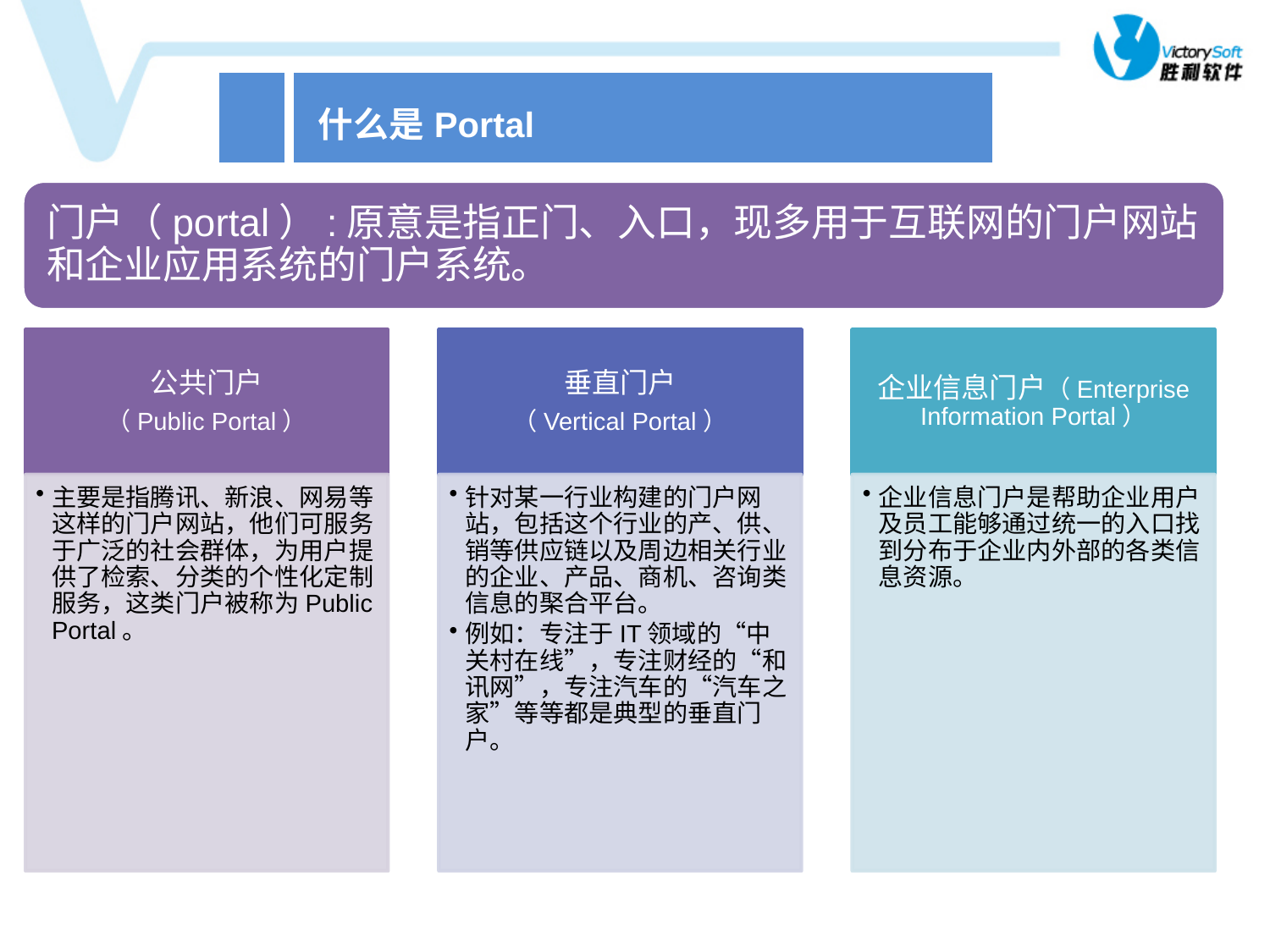

|  | 什么是Portal |
| --- | --- |
门户（portal）:原意是指正门、入口，现多用于互联网的门户网站和企业应用系统的门户系统。
| 1 | 什么是Portal |
| --- | --- |
公共门户
（Public Portal）
主要是指腾讯、新浪、网易等这样的门户网站，他们可服务于广泛的社会群体，为用户提供了检索、分类的个性化定制服务，这类门户被称为Public Portal。
垂直门户
（Vertical Portal）
针对某一行业构建的门户网站，包括这个行业的产、供、销等供应链以及周边相关行业的企业、产品、商机、咨询类信息的棸合平台。
例如：专注于IT领域的“中关村在线”，专注财经的“和讯网”，专注汽车的“汽车之家”等等都是典型的垂直门户。
企业信息门户（Enterprise Information Portal）
企业信息门户是帮助企业用户及员工能够通过统一的入口找到分布于企业内外部的各类信息资源。